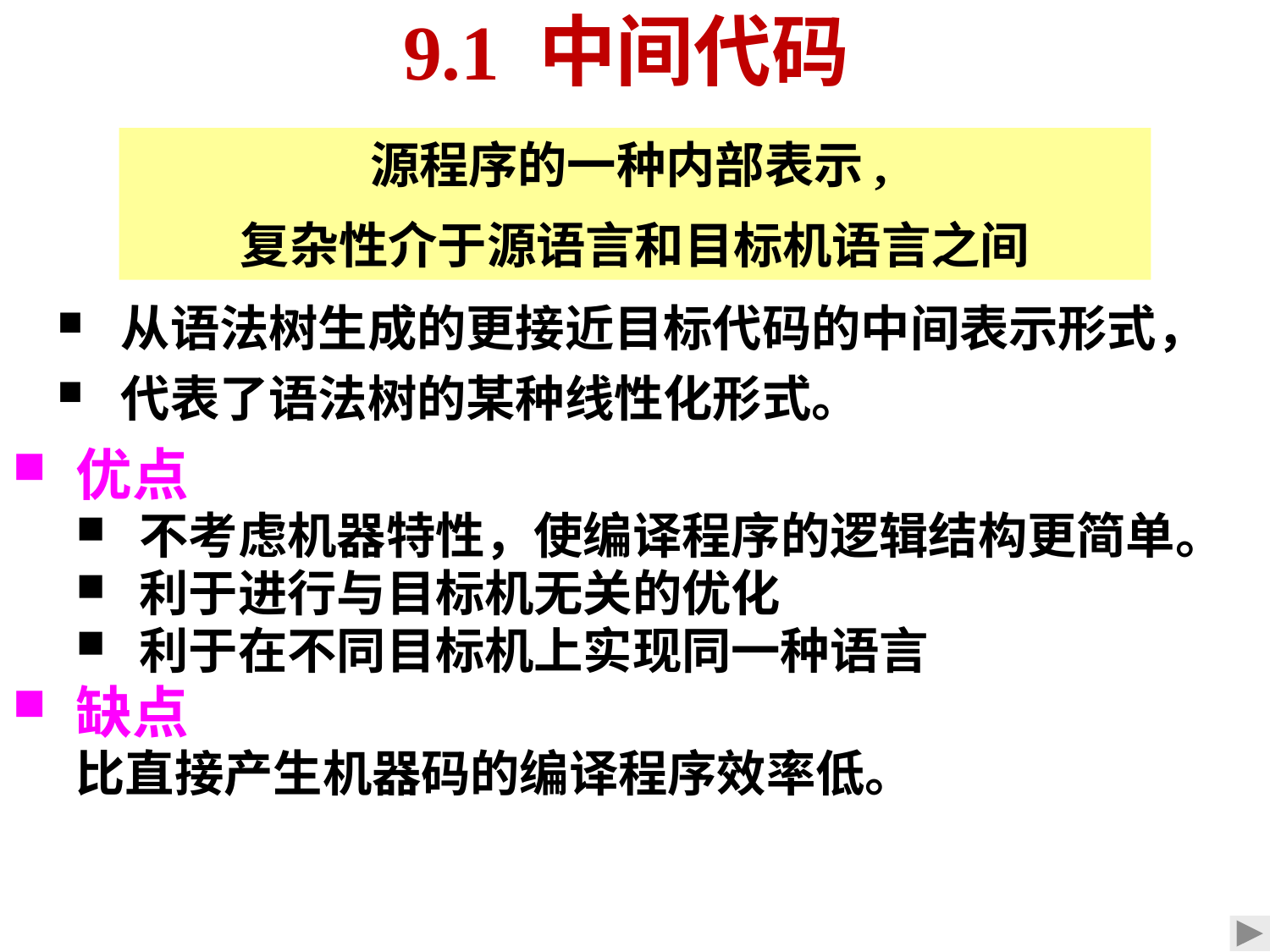

# 9.1 中间代码
源程序的一种内部表示,
复杂性介于源语言和目标机语言之间
从语法树生成的更接近目标代码的中间表示形式，
代表了语法树的某种线性化形式。
优点
不考虑机器特性，使编译程序的逻辑结构更简单。
利于进行与目标机无关的优化
利于在不同目标机上实现同一种语言
缺点
比直接产生机器码的编译程序效率低。